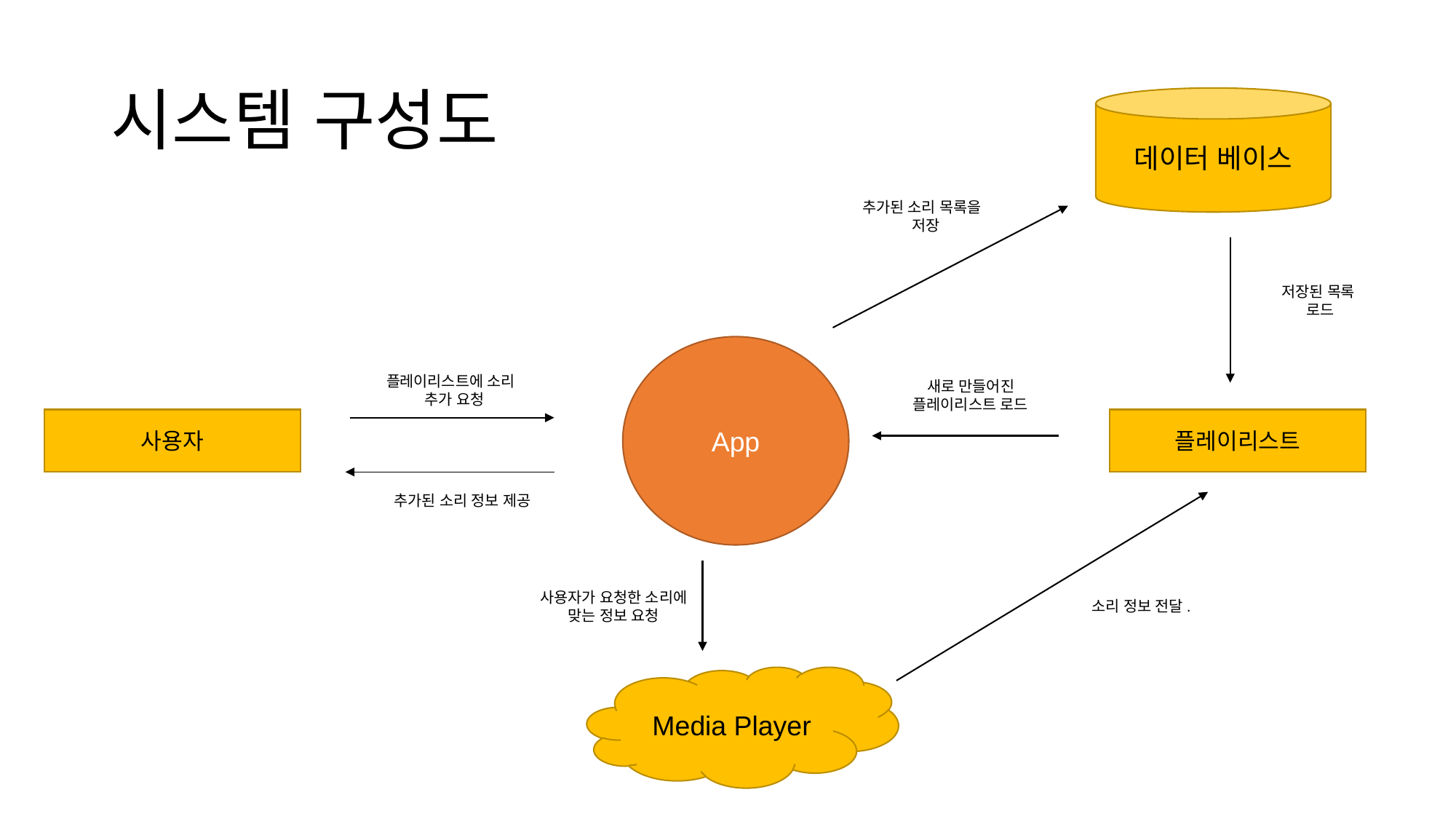

# 시스템 구성도
데이터 베이스
추가된 소리 목록을
 저장
저장된 목록
로드
App
플레이리스트에 소리
 추가 요청
새로 만들어진 플레이리스트 로드
사용자
플레이리스트
 추가된 소리 정보 제공
사용자가 요청한 소리에 맞는 정보 요청
소리 정보 전달.
Media Player